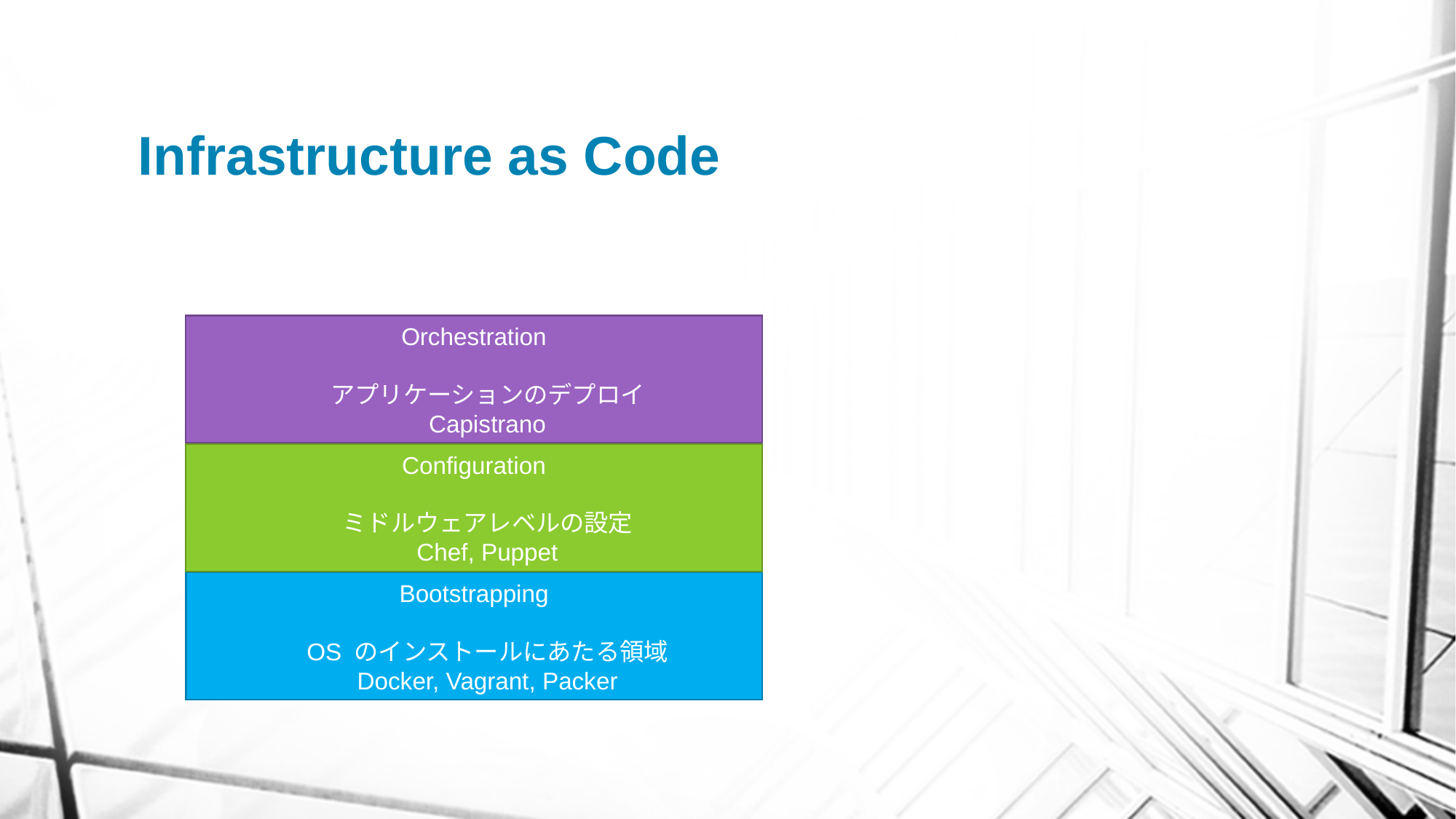

# Infrastructure as Code

Orchestration

    アプリケーションのデプロイ
    Capistrano
Configuration

    ミドルウェアレベルの設定
    Chef, Puppet
Bootstrapping

    OS のインストールにあたる領域
    Docker, Vagrant, Packer